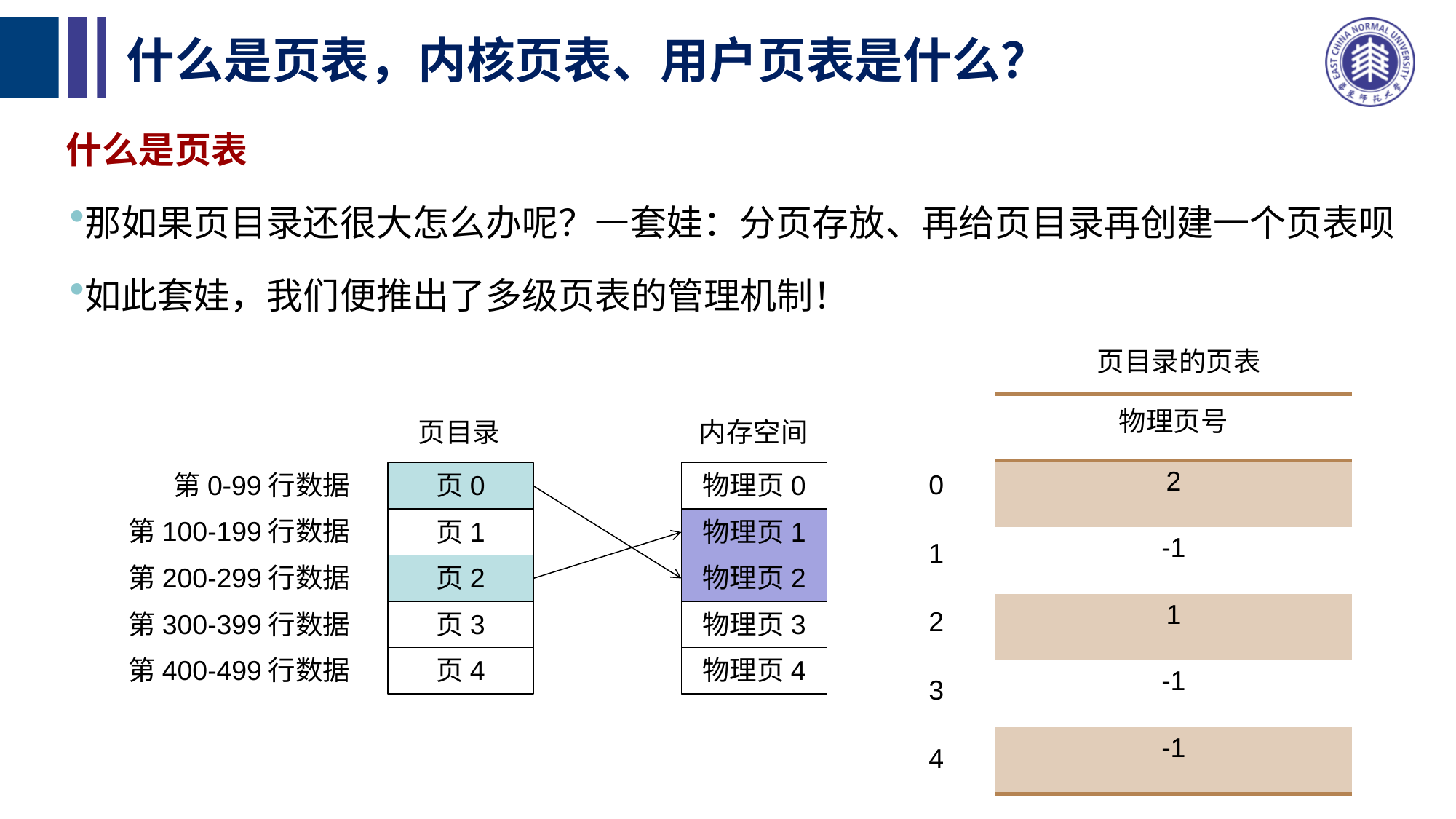

# 什么是页表，内核页表、用户页表是什么？
什么是页表

那如果页目录还很大怎么办呢？—套娃：分页存放、再给页目录再创建一个页表呗
如此套娃，我们便推出了多级页表的管理机制！

页目录的页表
| 物理页号 |
| --- |
| 2 |
| -1 |
| 1 |
| -1 |
| -1 |
页目录
内存空间
页0
物理页0
页1
物理页1
页2
物理页2
页3
物理页3
页4
物理页4
第0-99行数据
第100-199行数据
第200-299行数据
第300-399行数据
第400-499行数据
0
1
2
3
4